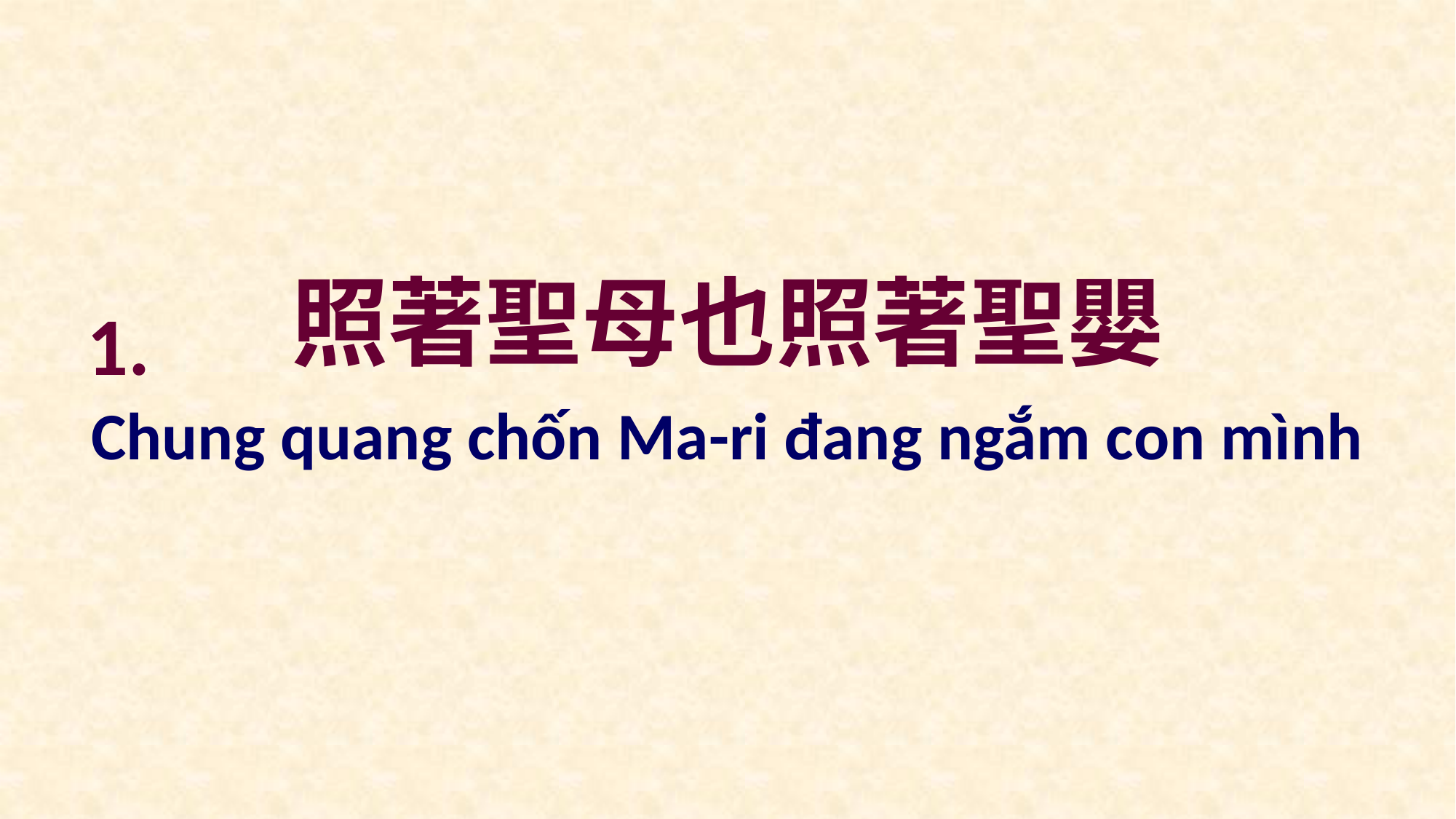

照著聖母也照著聖嬰
1.
Chung quang chốn Ma-ri đang ngắm con mình